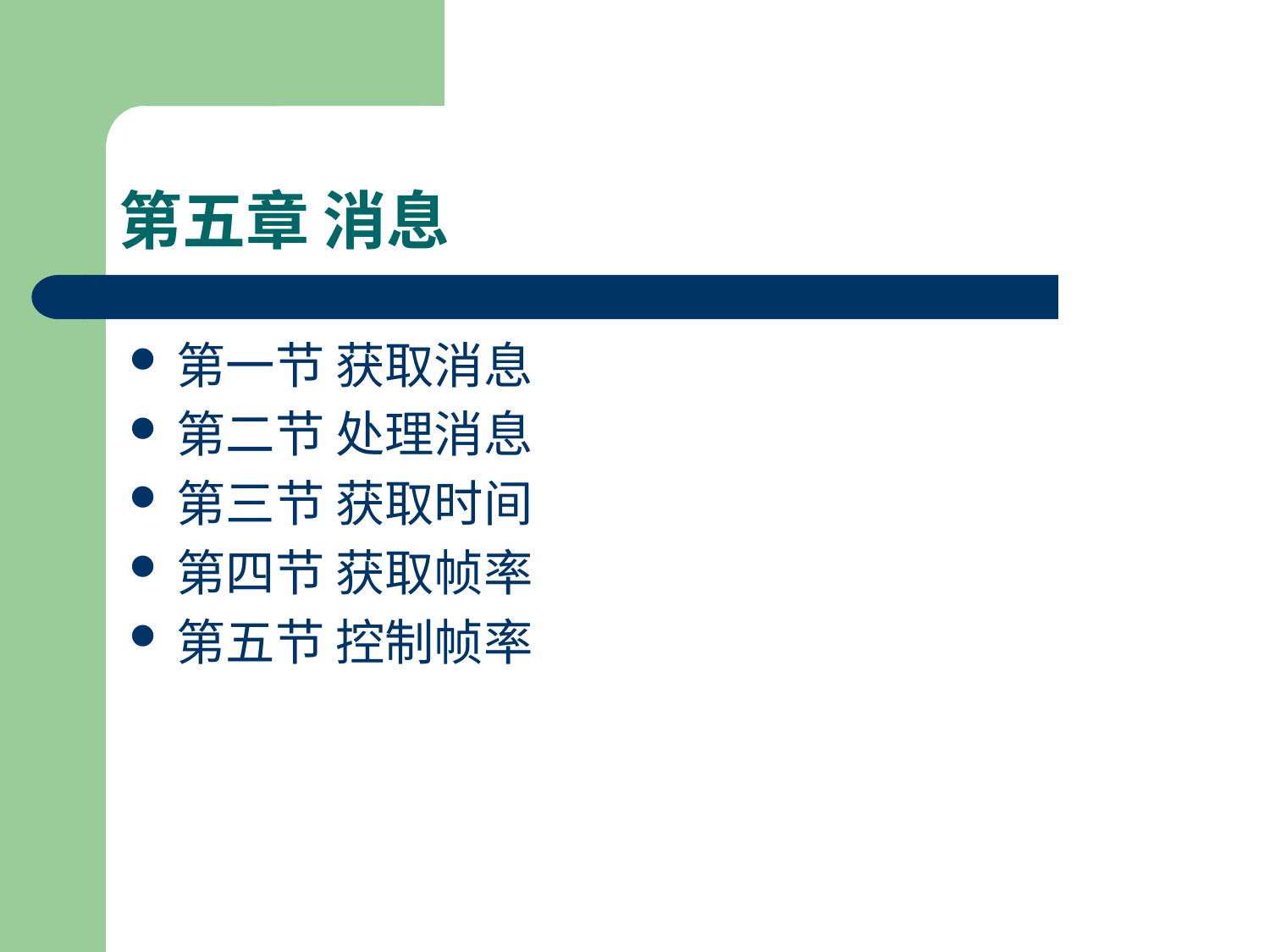

# 第五章 消息
第一节 获取消息
第二节 处理消息
第三节 获取时间
第四节 获取帧率
第五节 控制帧率